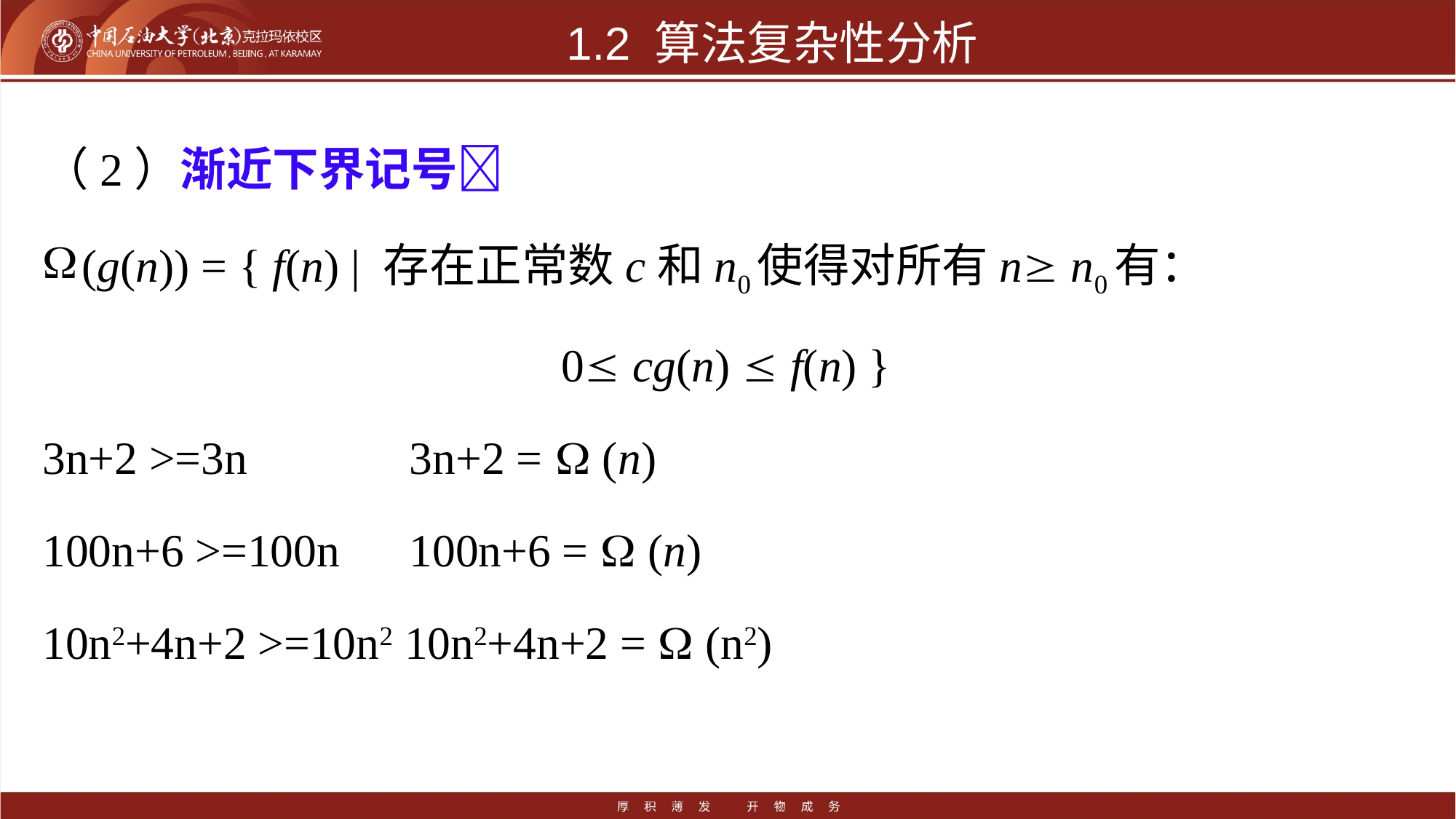

# 1.2 算法复杂性分析
（2）渐近下界记号Ω
(g(n)) = { f(n) | 存在正常数c和n0使得对所有n≥ n0有：
0≤ cg(n) ≤ f(n) }
3n+2 >=3n              3n+2 = Ω (n)
100n+6 >=100n      100n+6 = Ω (n)
10n2+4n+2 >=10n2 10n2+4n+2 = Ω (n2)